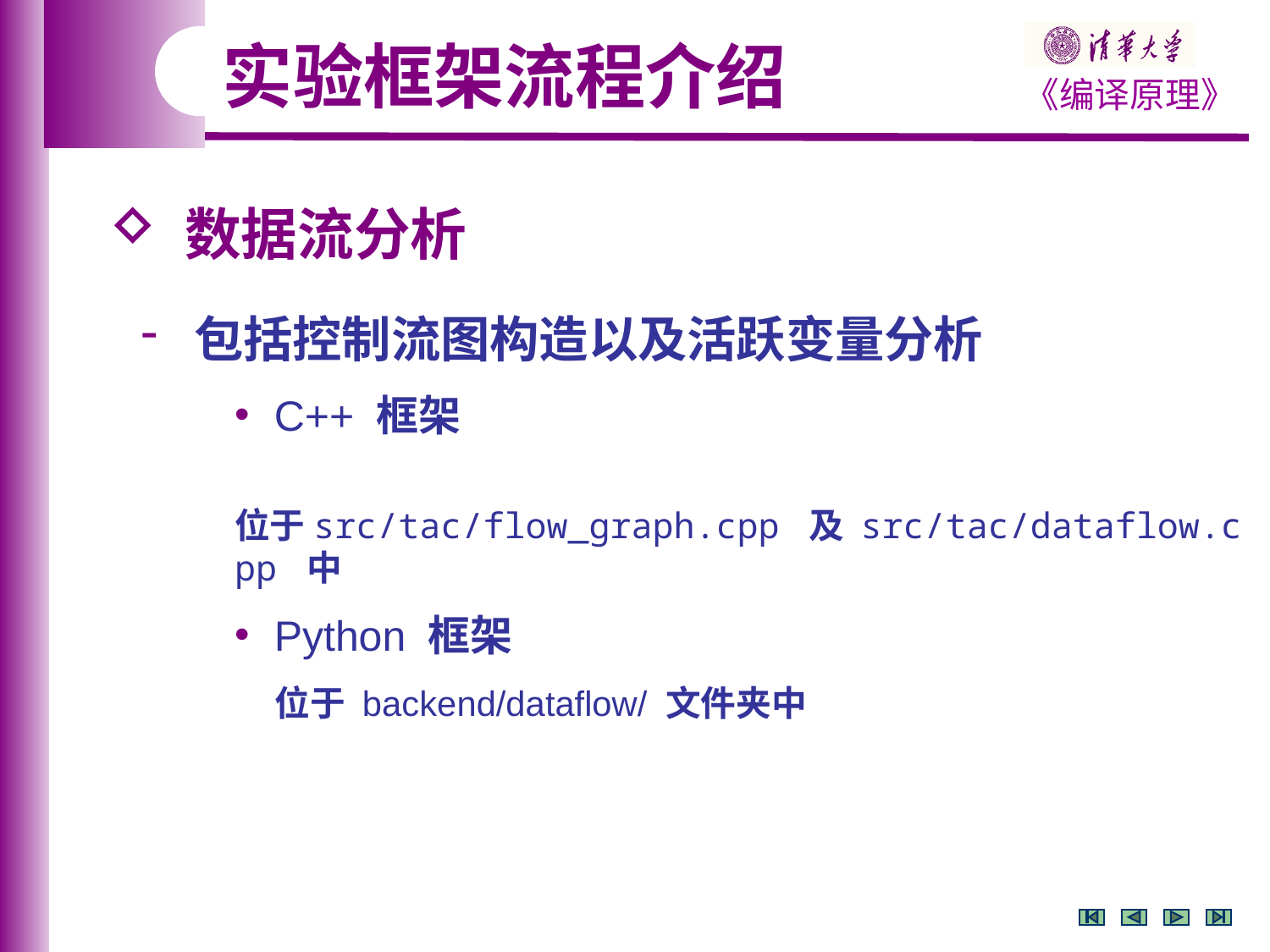

实验框架流程介绍
 数据流分析

 包括控制流图构造以及活跃变量分析

C++ 框架

    位于src/tac/flow_graph.cpp 及 src/tac/dataflow.cpp 中

Python 框架

    位于 backend/dataflow/ 文件夹中